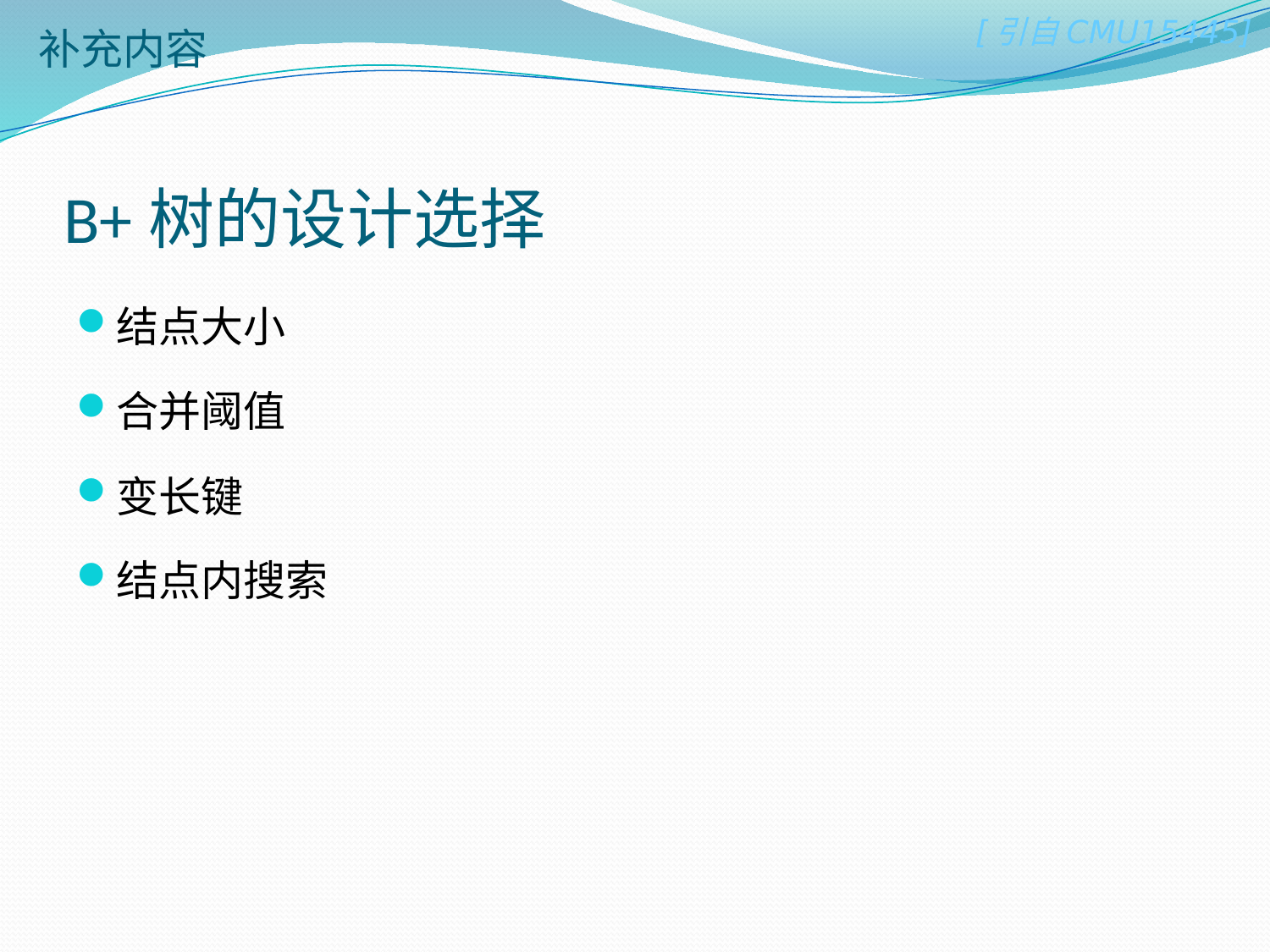

补充内容
# B+树的设计选择
结点大小
合并阈值
变长键
结点内搜索
67